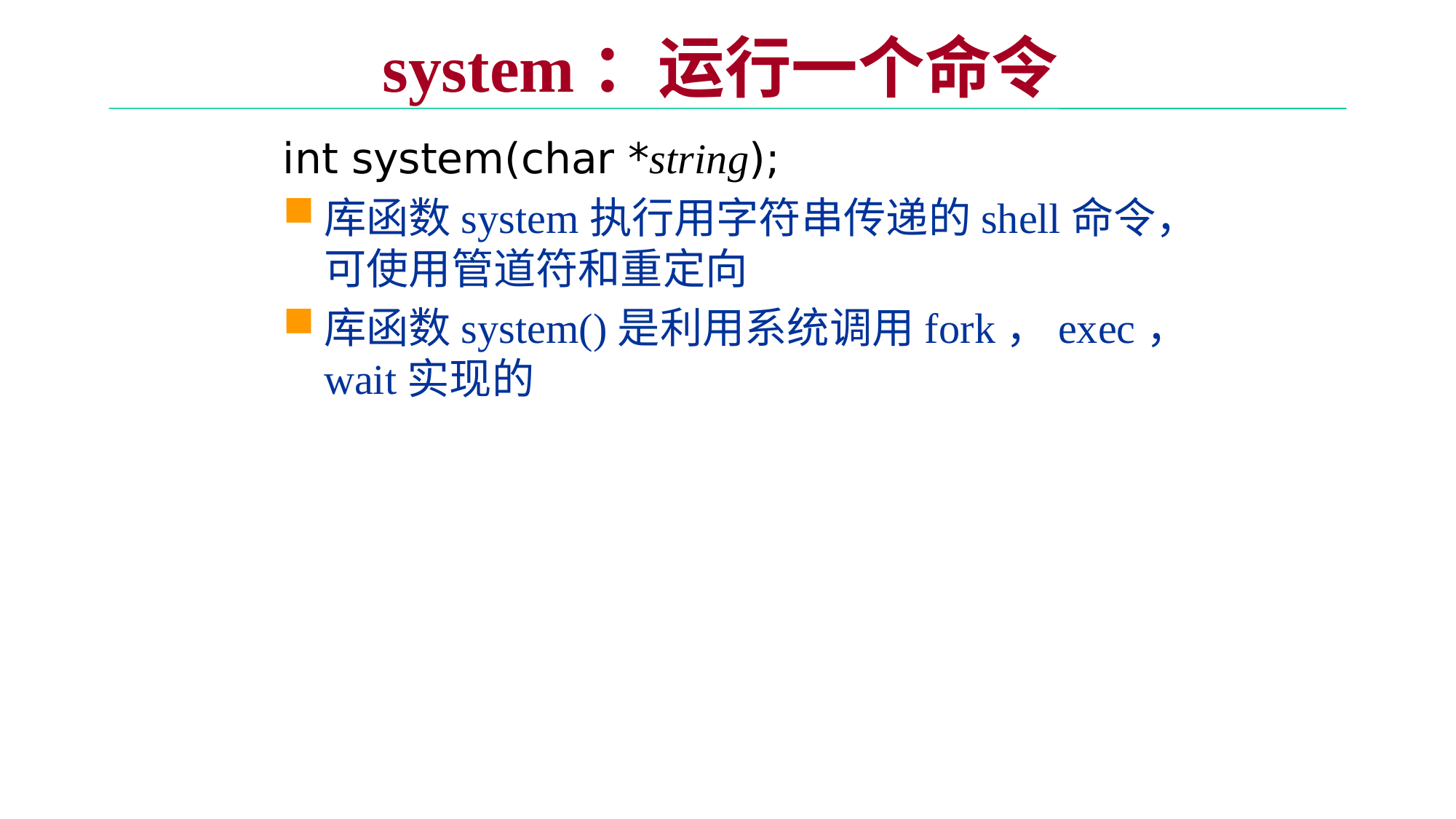

# system：运行一个命令
int system(char *string);
库函数system执行用字符串传递的shell命令，可使用管道符和重定向
库函数system()是利用系统调用fork，exec，wait实现的